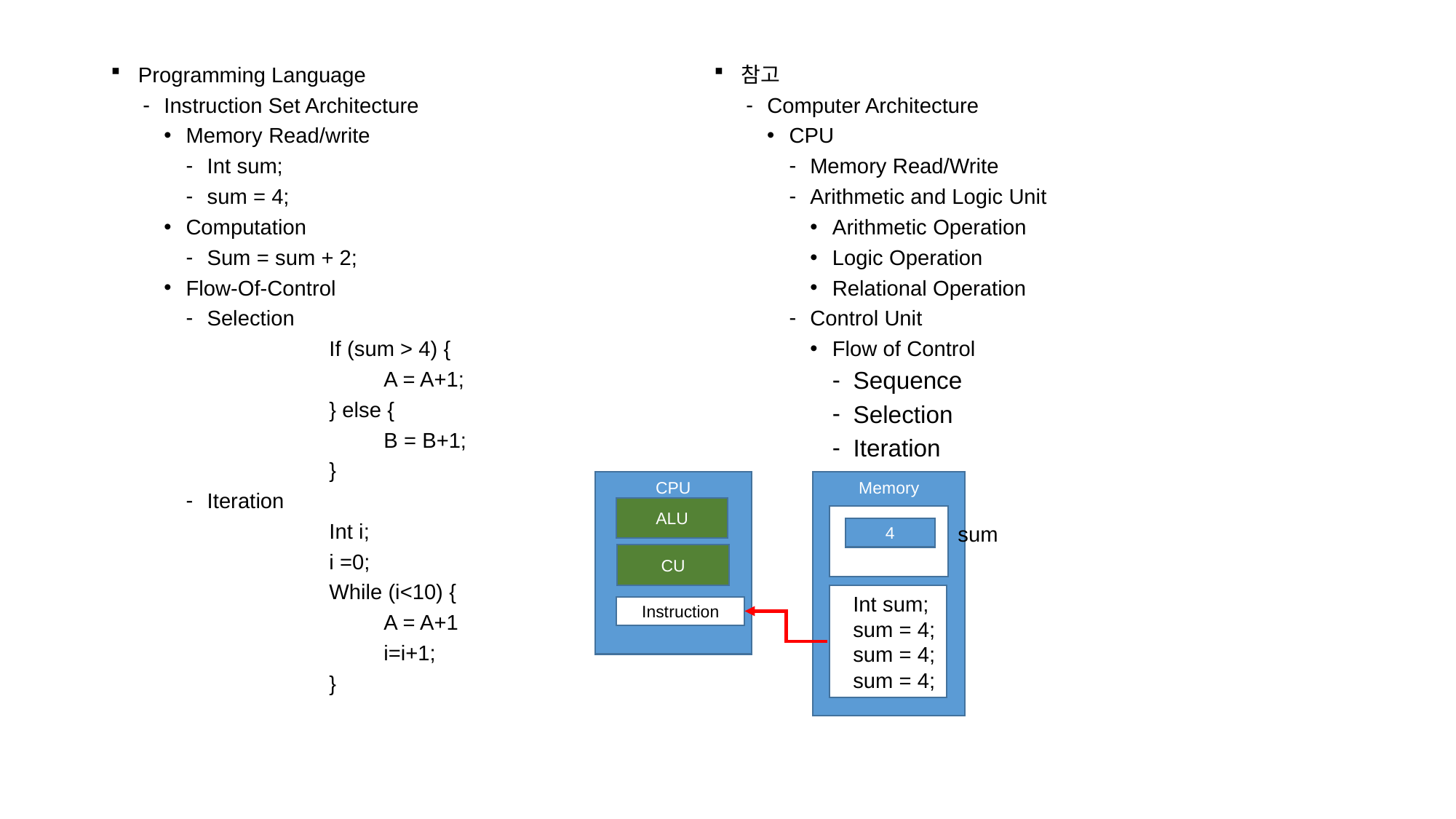

Programming Language
Instruction Set Architecture
Memory Read/write
Int sum;
sum = 4;
Computation
Sum = sum + 2;
Flow-Of-Control
Selection
If (sum > 4) {
A = A+1;
} else {
B = B+1;
}
Iteration
Int i;
i =0;
While (i<10) {
A = A+1
i=i+1;
}

참고
Computer Architecture
CPU
Memory Read/Write
Arithmetic and Logic Unit
Arithmetic Operation
Logic Operation
Relational Operation
Control Unit
Flow of Control
Sequence
Selection
Iteration
Memory
CPU
ALU

sum
4

Int sum;
sum = 4;
sum = 4;
sum = 4;
CU
Instruction